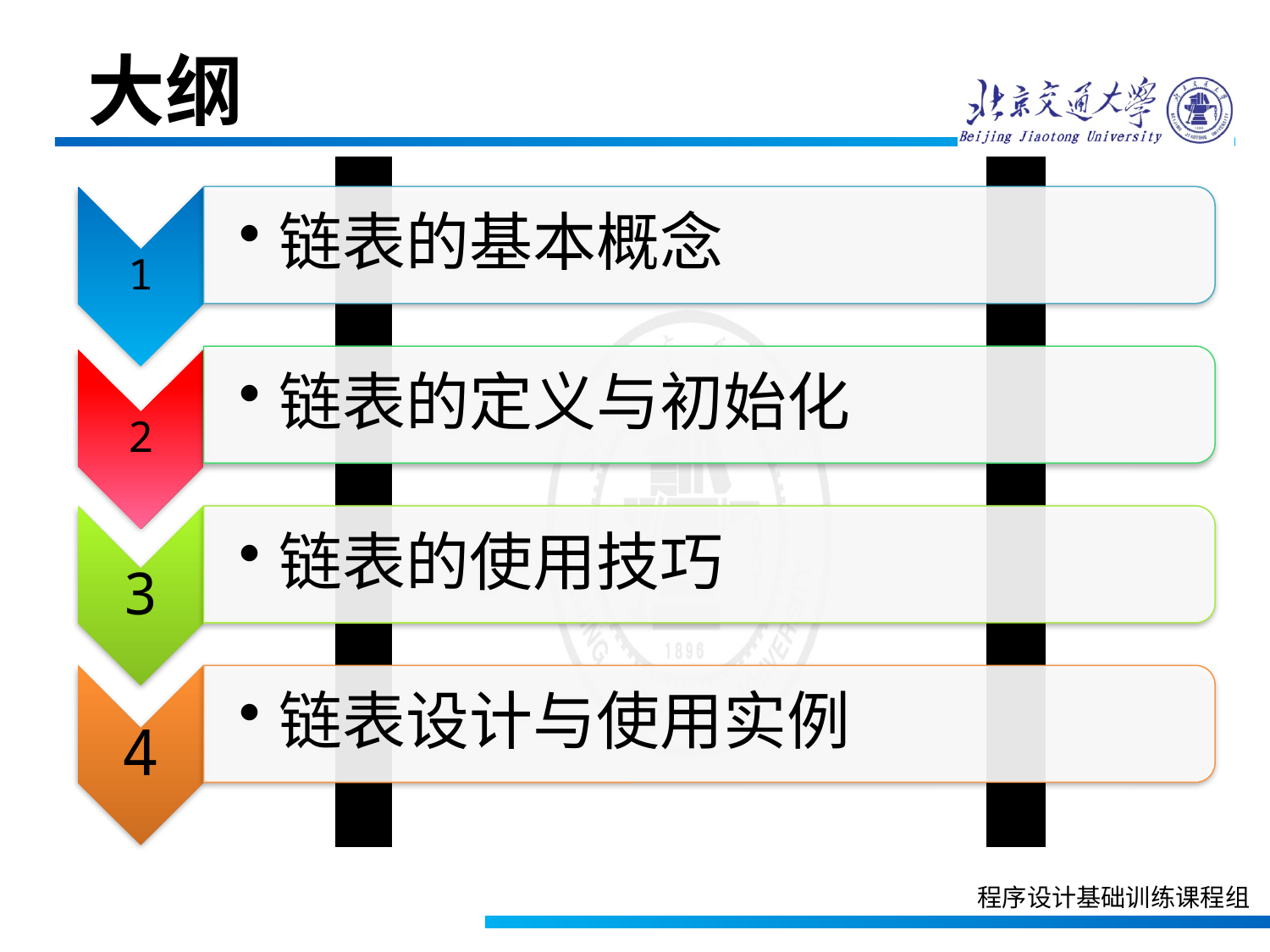

大纲
1
链表的基本概念
2
链表的定义与初始化
3
链表的使用技巧
4
链表设计与使用实例
程序设计基础训练课程组